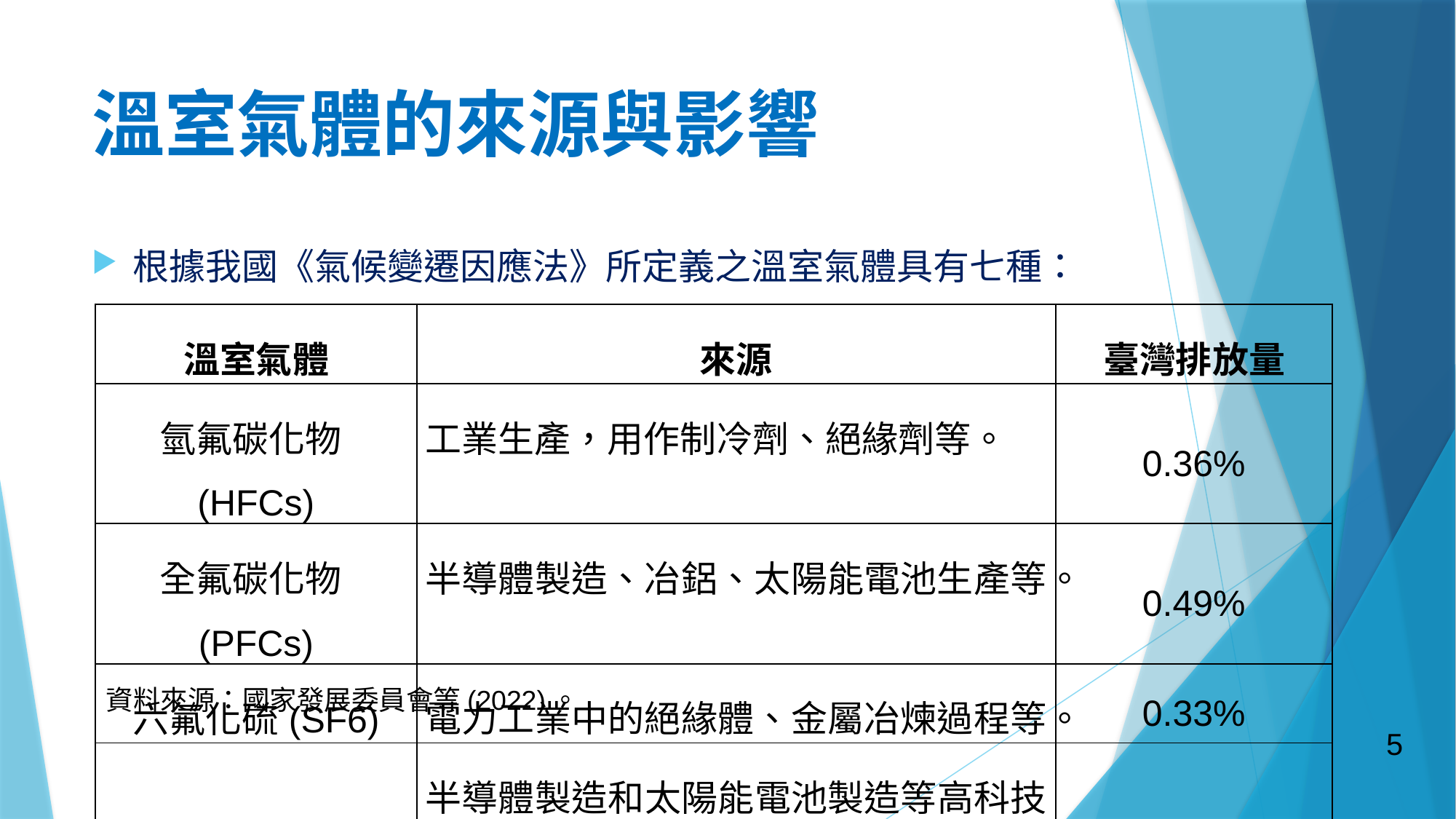

# 溫室氣體的來源與影響
根據我國《氣候變遷因應法》所定義之溫室氣體具有七種：
| 溫室氣體 | 來源 | 臺灣排放量 |
| --- | --- | --- |
| 氫氟碳化物(HFCs) | 工業生產，用作制冷劑、絕緣劑等。 | 0.36% |
| 全氟碳化物(PFCs) | 半導體製造、冶鋁、太陽能電池生產等。 | 0.49% |
| 六氟化硫(SF6) | 電力工業中的絕緣體、金屬冶煉過程等。 | 0.33% |
| 三氟化氮(NF3) | 半導體製造和太陽能電池製造等高科技工業，用於清潔和製程氣體的一種。 | 0.16% |
資料來源：國家發展委員會等(2022)。
5